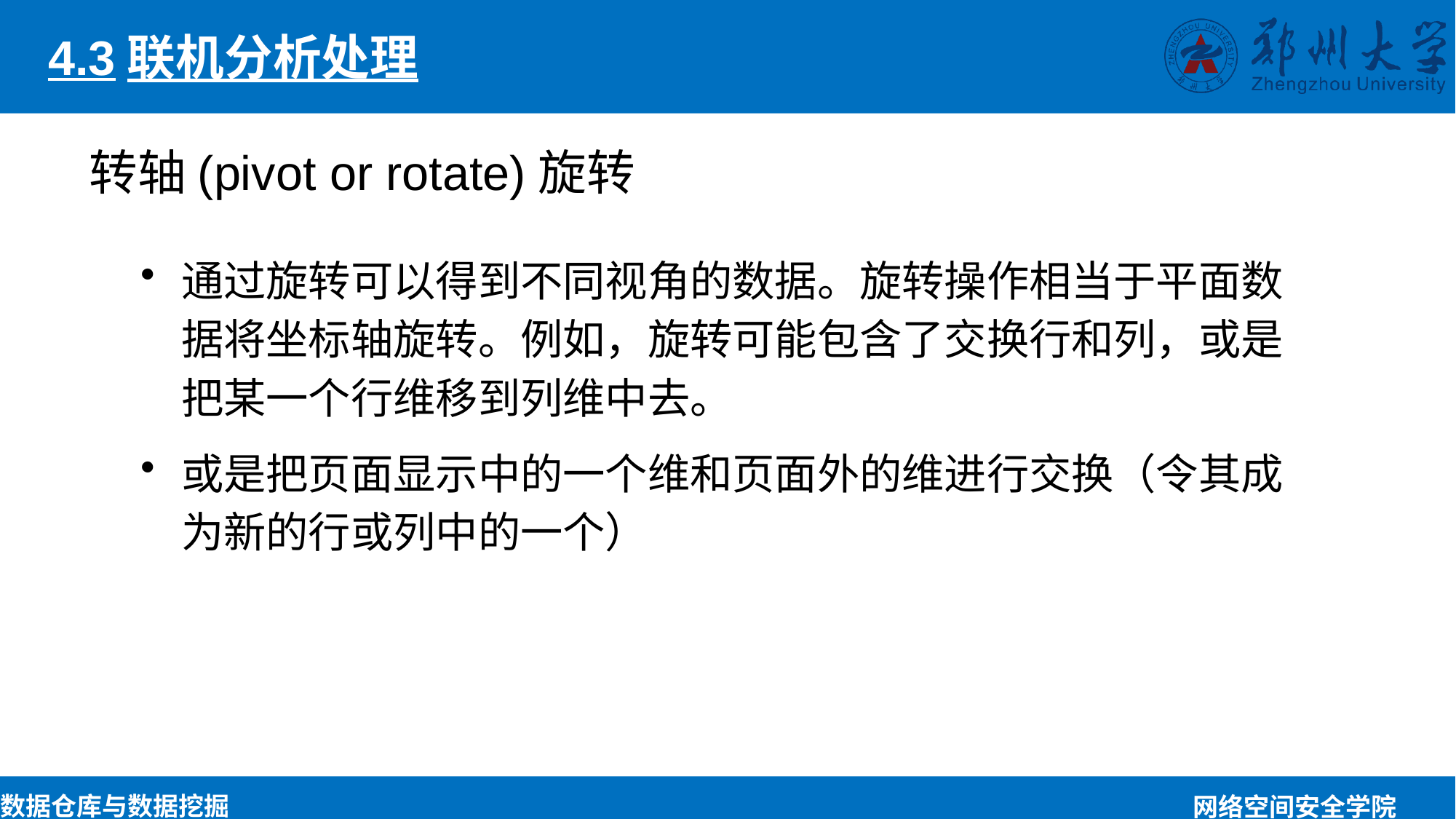

4.3联机分析处理
转轴(pivot or rotate)旋转
通过旋转可以得到不同视角的数据。旋转操作相当于平面数据将坐标轴旋转。例如，旋转可能包含了交换行和列，或是把某一个行维移到列维中去。
或是把页面显示中的一个维和页面外的维进行交换（令其成为新的行或列中的一个）